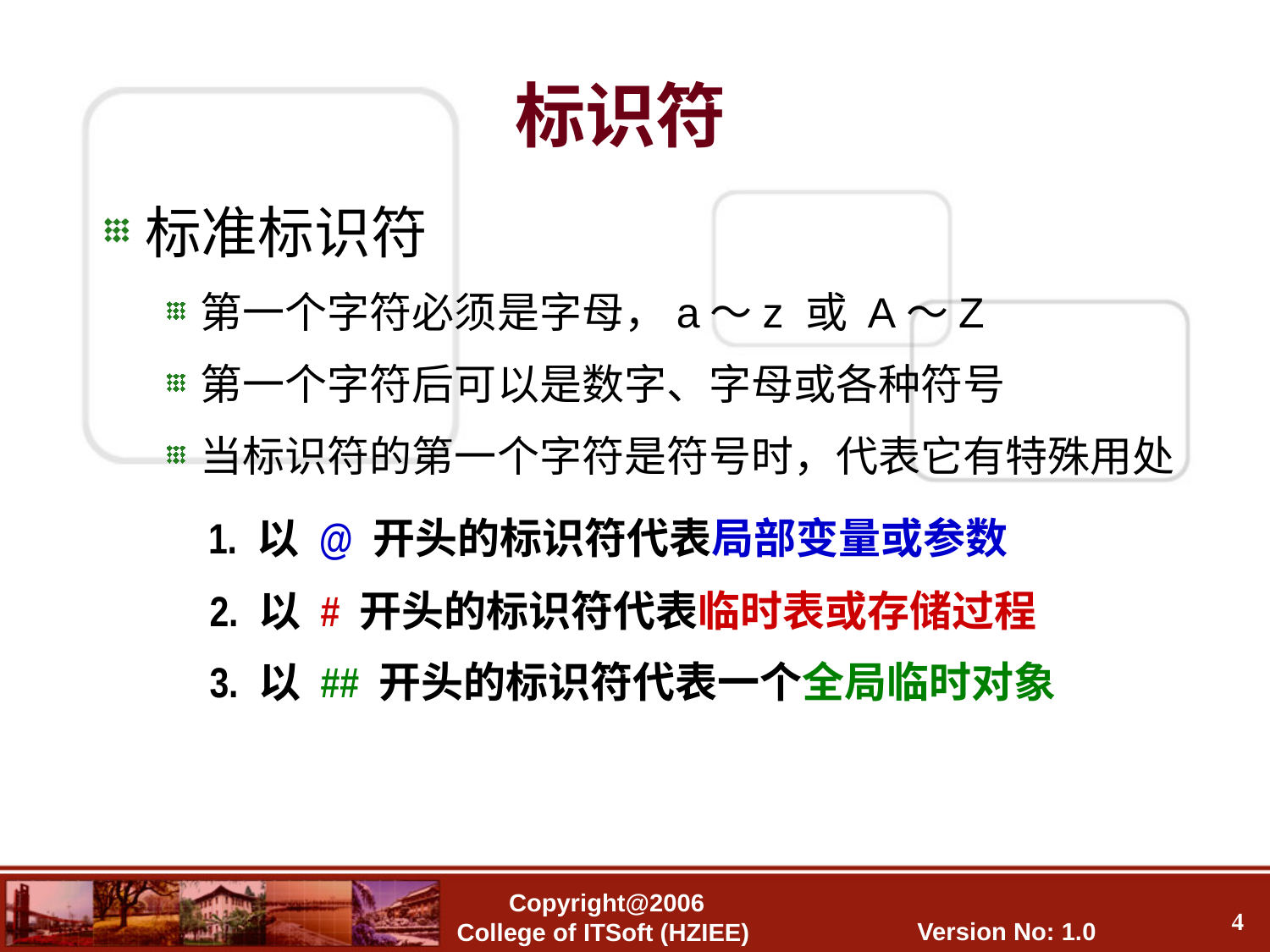

# 标识符
标准标识符
第一个字符必须是字母，a～z 或 A～Z
第一个字符后可以是数字、字母或各种符号
当标识符的第一个字符是符号时，代表它有特殊用处
    1. 以 @ 开头的标识符代表局部变量或参数
     2. 以 # 开头的标识符代表临时表或存储过程
     3. 以 ## 开头的标识符代表一个全局临时对象